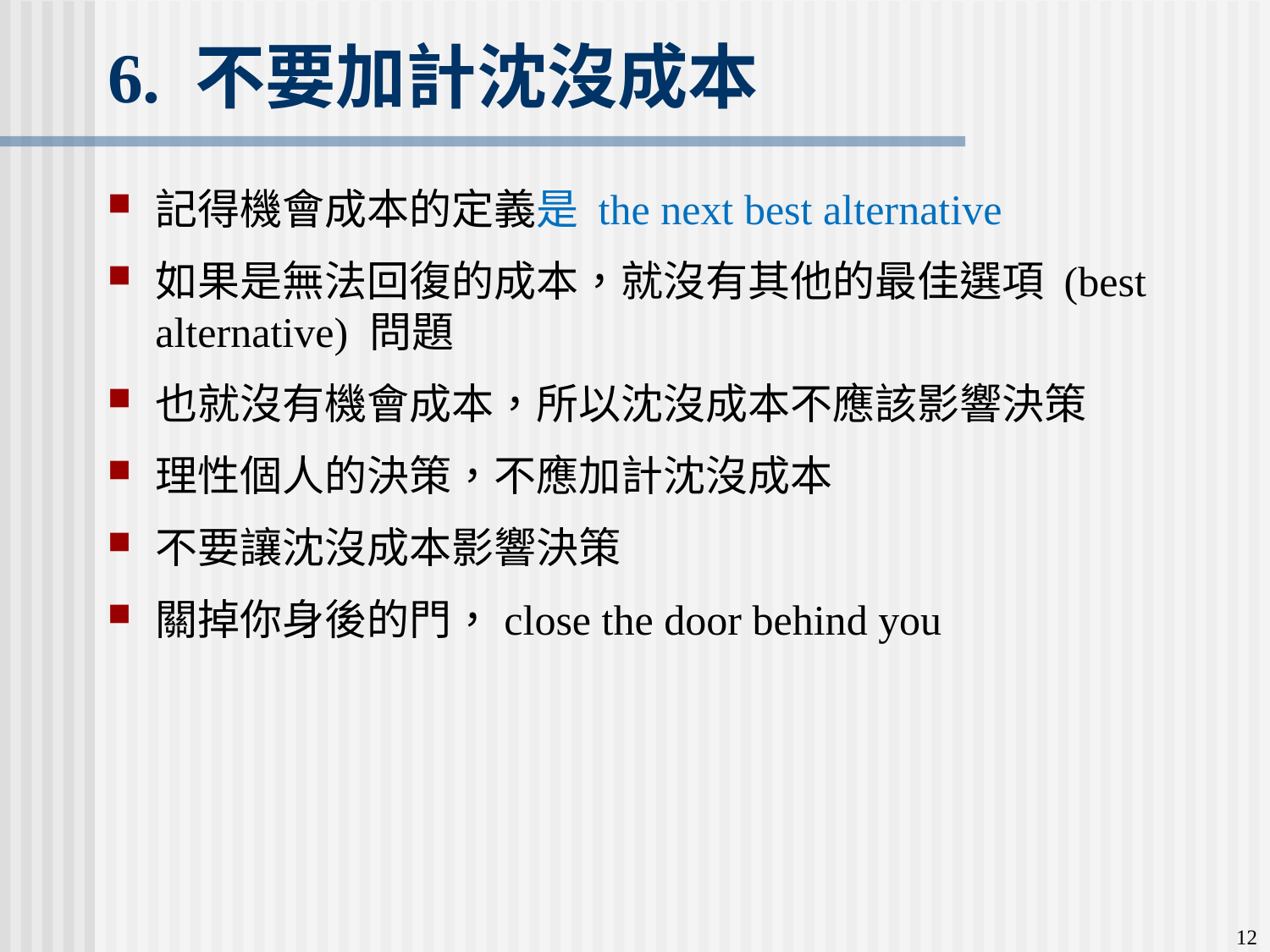

6. 不要加計沈沒成本
記得機會成本的定義是 the next best alternative
如果是無法回復的成本，就沒有其他的最佳選項 (best alternative) 問題
也就沒有機會成本，所以沈沒成本不應該影響決策
理性個人的決策，不應加計沈沒成本
不要讓沈沒成本影響決策
關掉你身後的門，close the door behind you
12